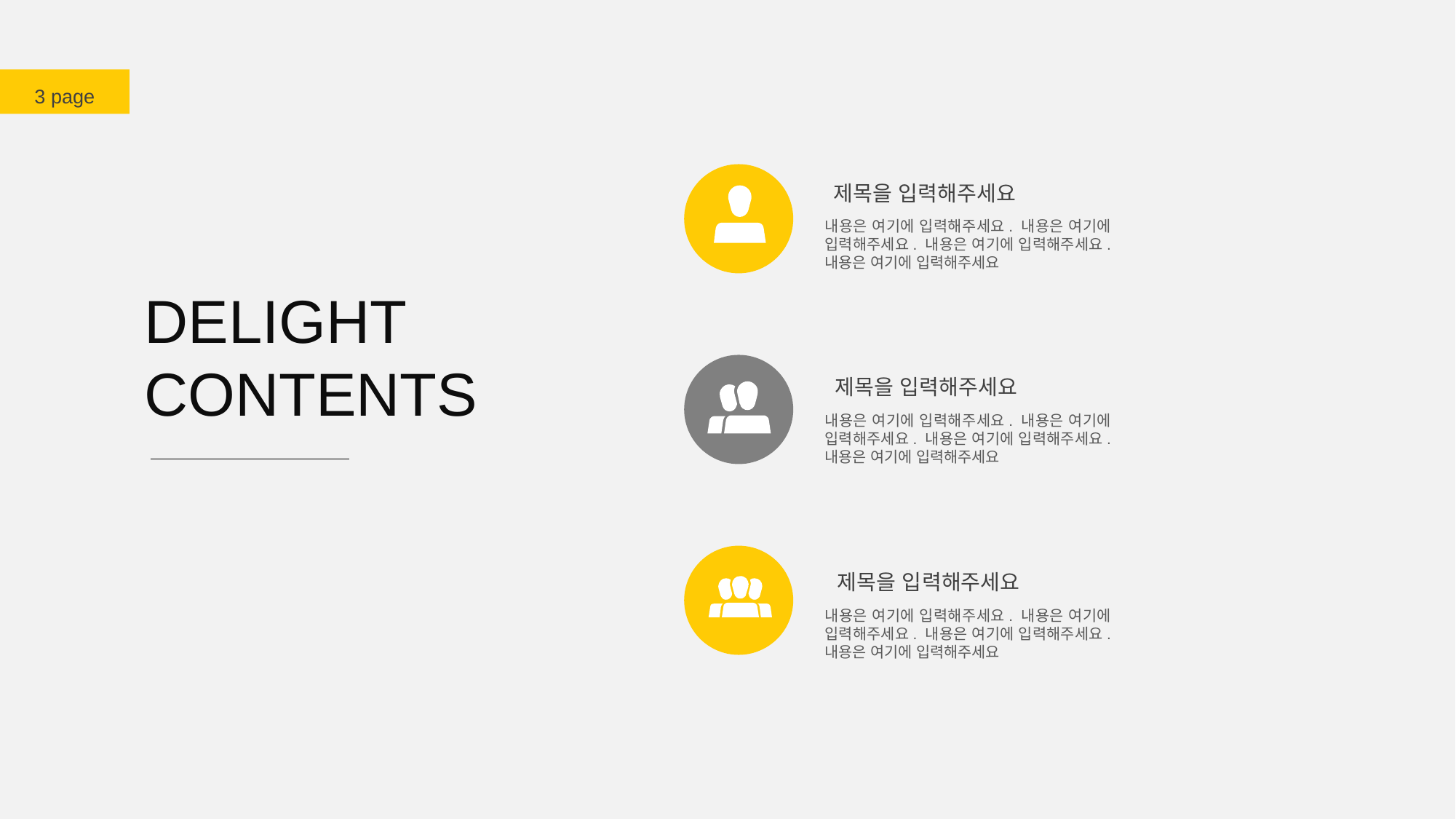

3 page

제목을 입력해주세요

내용은 여기에 입력해주세요. 내용은 여기에 입력해주세요. 내용은 여기에 입력해주세요. 내용은 여기에 입력해주세요
DELIGHT
CONTENTS

제목을 입력해주세요

내용은 여기에 입력해주세요. 내용은 여기에 입력해주세요. 내용은 여기에 입력해주세요. 내용은 여기에 입력해주세요

제목을 입력해주세요

내용은 여기에 입력해주세요. 내용은 여기에 입력해주세요. 내용은 여기에 입력해주세요. 내용은 여기에 입력해주세요